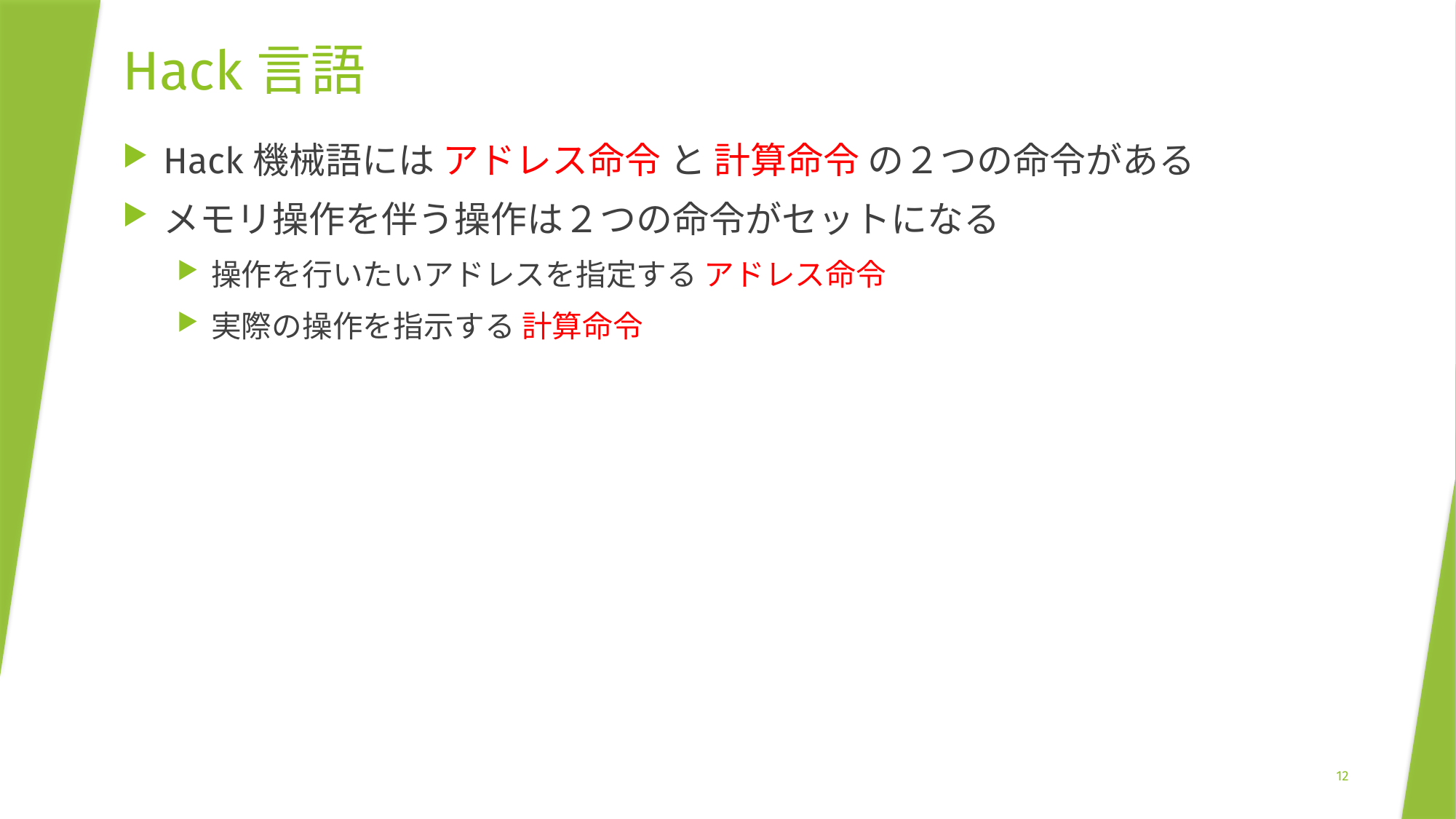

# Hack言語
Hack機械語には アドレス命令 と 計算命令 の２つの命令がある
メモリ操作を伴う操作は２つの命令がセットになる
操作を行いたいアドレスを指定する アドレス命令
実際の操作を指示する 計算命令

12